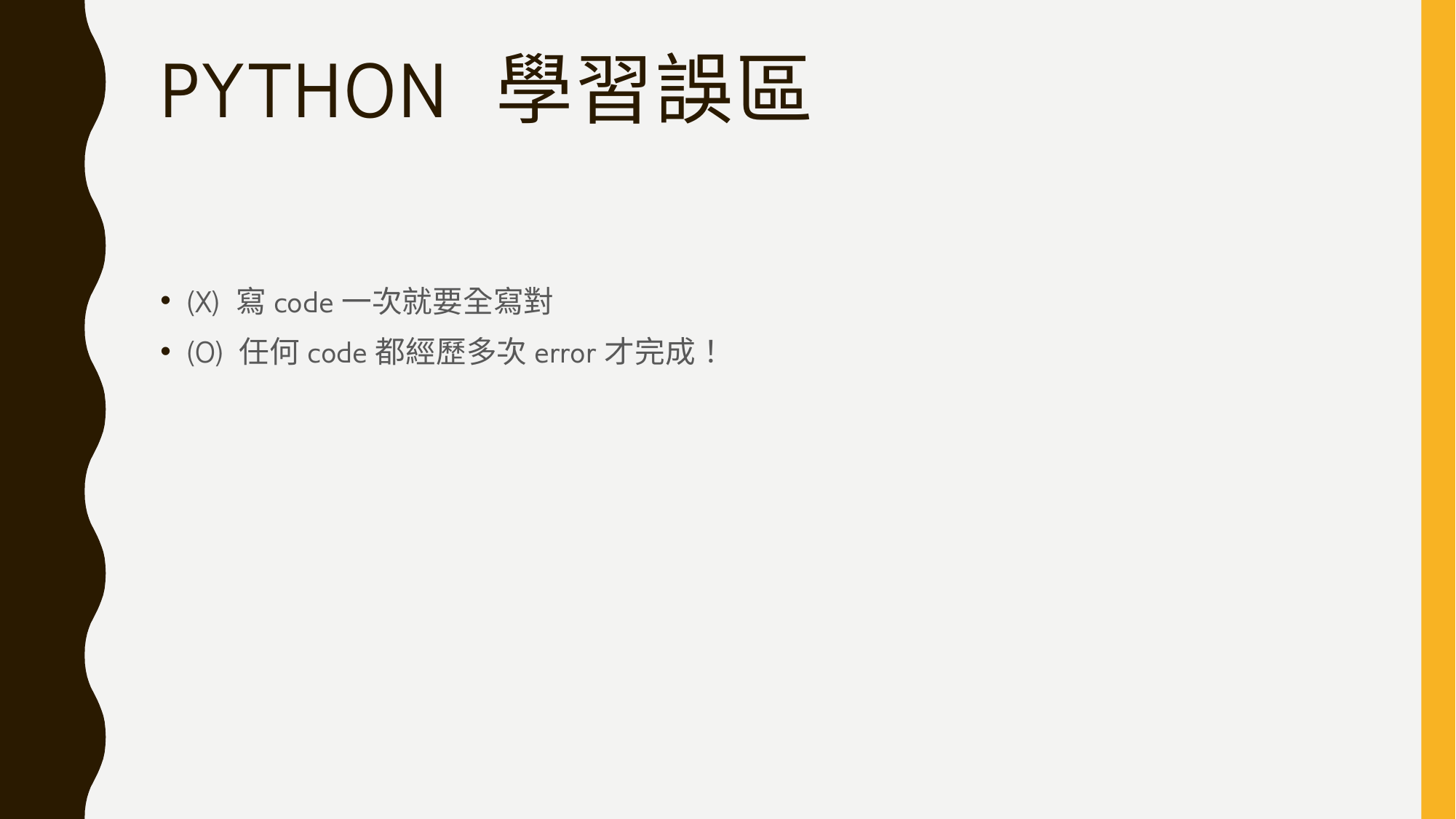

# Python 學習誤區
(X) 寫code一次就要全寫對
(O) 任何code都經歷多次error才完成！